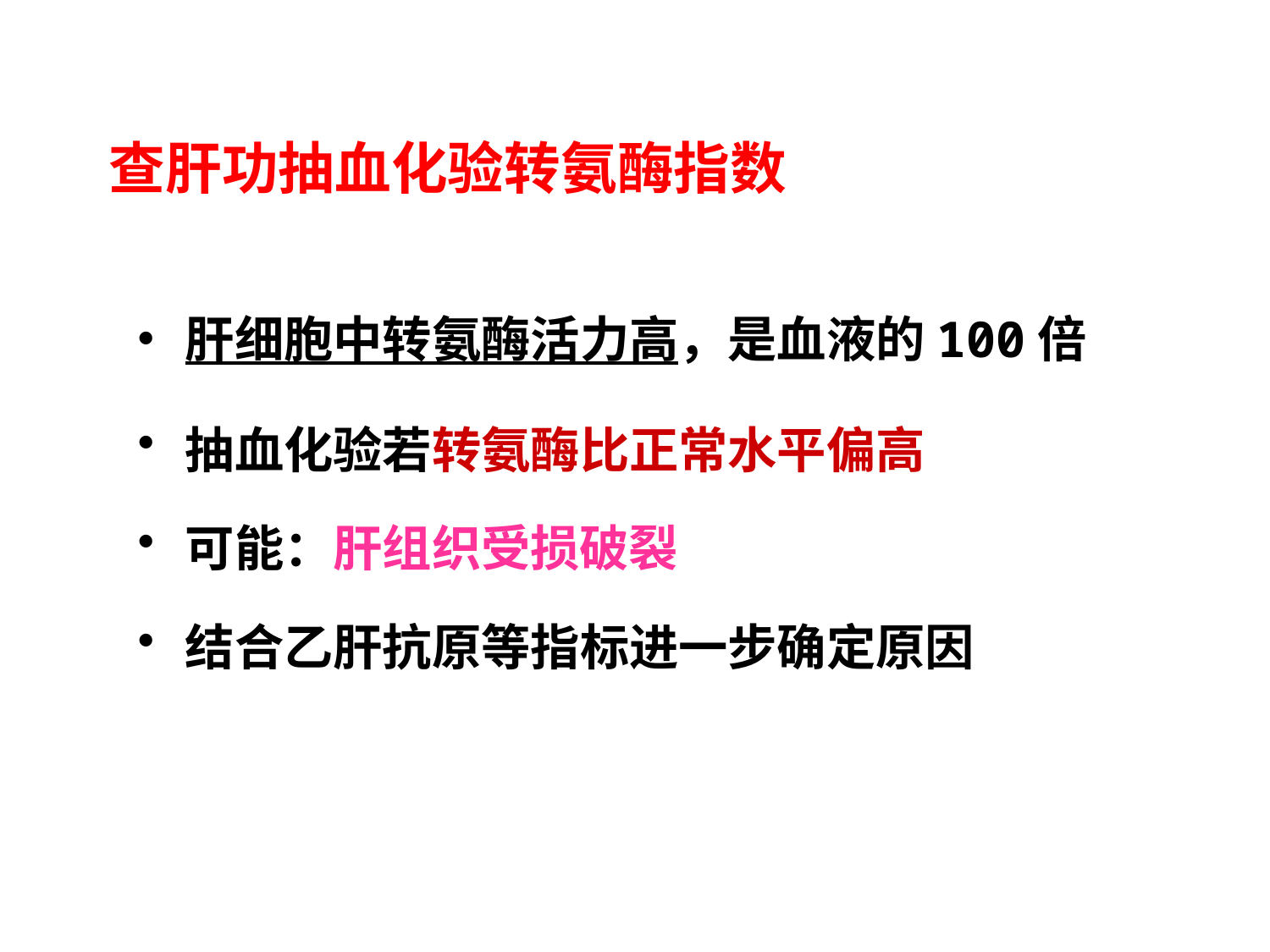

查肝功抽血化验转氨酶指数
肝细胞中转氨酶活力高，是血液的100倍
抽血化验若转氨酶比正常水平偏高
可能：肝组织受损破裂
结合乙肝抗原等指标进一步确定原因